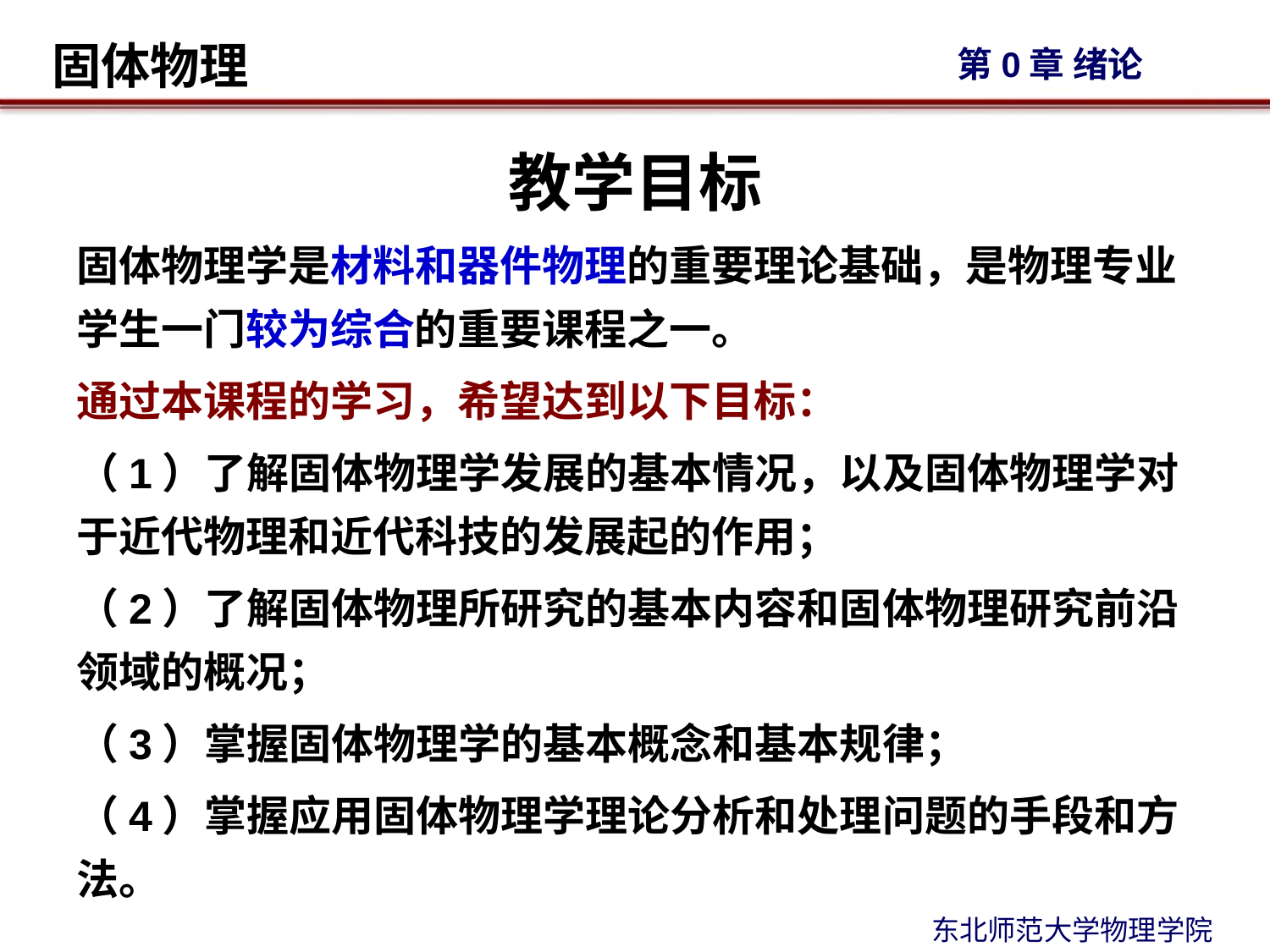

# 教学目标
固体物理学是材料和器件物理的重要理论基础，是物理专业学生一门较为综合的重要课程之一。
通过本课程的学习，希望达到以下目标：
（1）了解固体物理学发展的基本情况，以及固体物理学对于近代物理和近代科技的发展起的作用；
（2）了解固体物理所研究的基本内容和固体物理研究前沿领域的概况；
（3）掌握固体物理学的基本概念和基本规律；
（4）掌握应用固体物理学理论分析和处理问题的手段和方法。